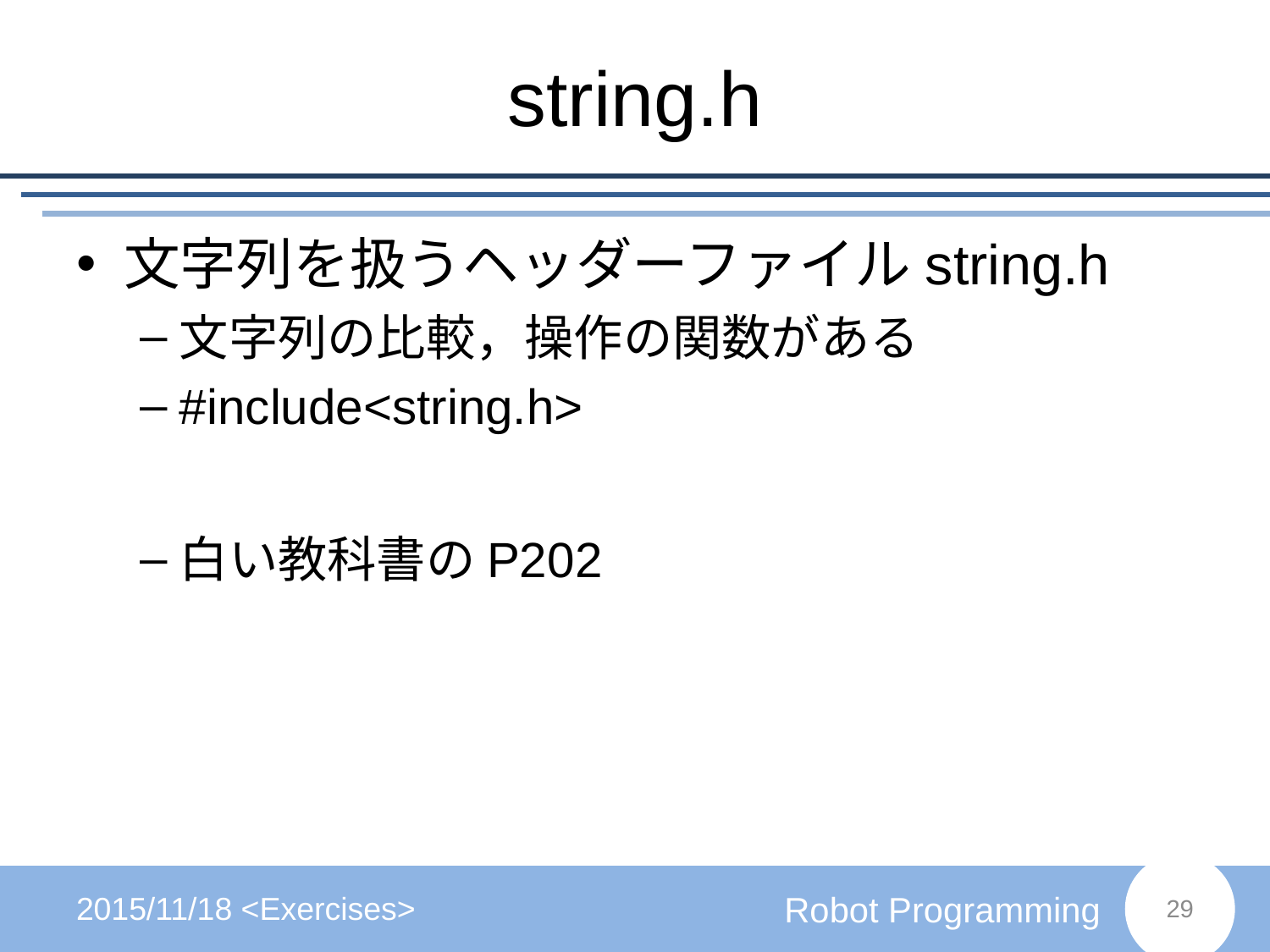

# string.h
文字列を扱うヘッダーファイルstring.h
文字列の比較，操作の関数がある
#include<string.h>

白い教科書のP202
2015/11/18 <Exercises>
29